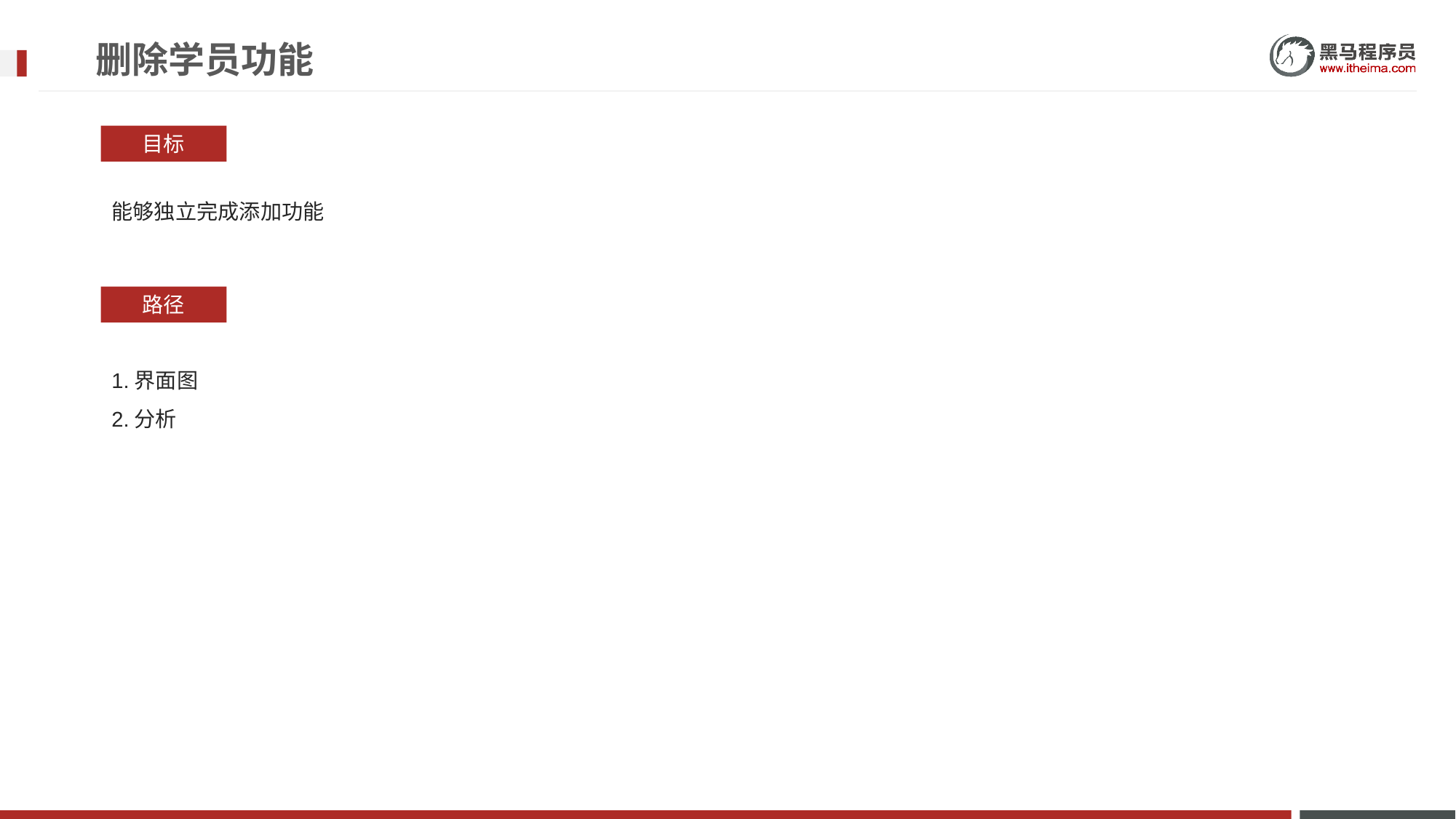

# 删除学员功能
目标
能够独立完成添加功能
路径
1.界面图
2.分析